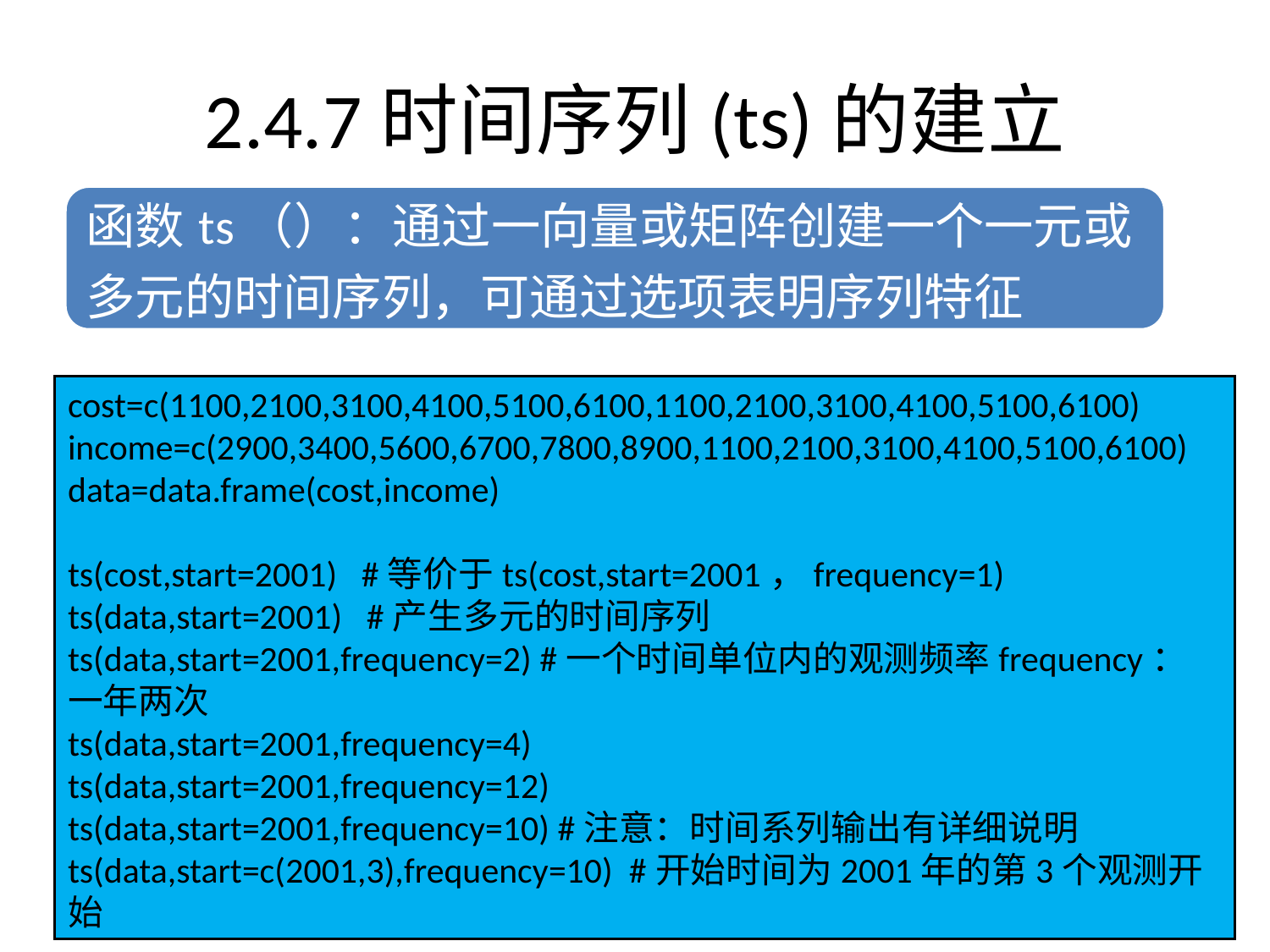

# 2.4.7时间序列(ts)的建立
函数ts（）：通过一向量或矩阵创建一个一元或多元的时间序列，可通过选项表明序列特征
cost=c(1100,2100,3100,4100,5100,6100,1100,2100,3100,4100,5100,6100)
income=c(2900,3400,5600,6700,7800,8900,1100,2100,3100,4100,5100,6100)
data=data.frame(cost,income)

ts(cost,start=2001)   #等价于ts(cost,start=2001，frequency=1)
ts(data,start=2001)   #产生多元的时间序列
ts(data,start=2001,frequency=2) #一个时间单位内的观测频率frequency：一年两次
ts(data,start=2001,frequency=4)
ts(data,start=2001,frequency=12)
ts(data,start=2001,frequency=10) #注意：时间系列输出有详细说明
ts(data,start=c(2001,3),frequency=10)  #开始时间为2001年的第3个观测开始